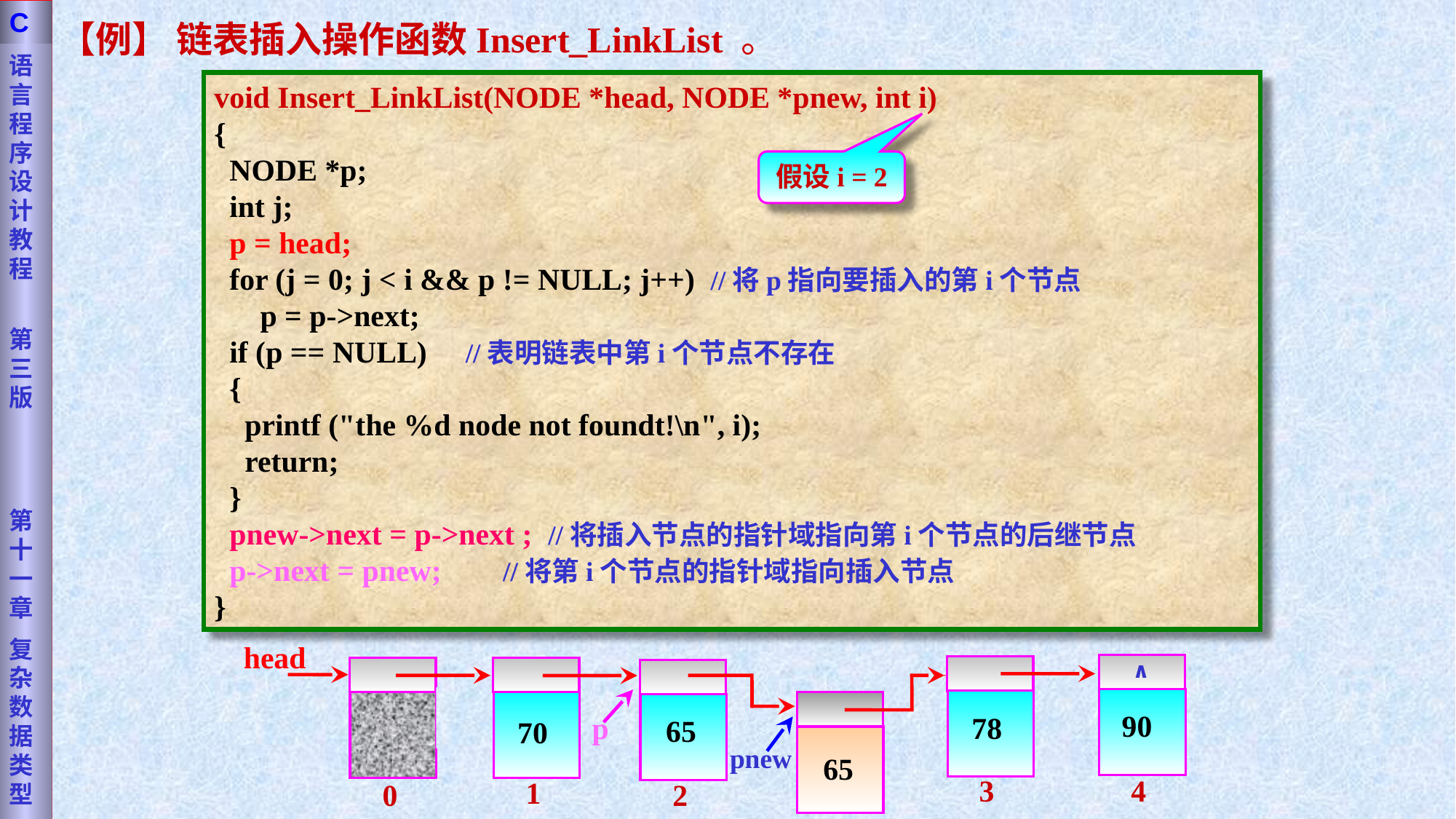

语言程序设计教程
第三版

第十一章
复杂数据类型
C
【例】 链表插入操作函数Insert_LinkList 。
void Insert_LinkList(NODE *head, NODE *pnew, int i)
{
  NODE *p;
  int j;
  p = head;
  for (j = 0; j < i && p != NULL; j++)  //将p指向要插入的第i个节点
      p = p->next;
  if (p == NULL)     //表明链表中第i个节点不存在
  {
    printf ("the %d node not foundt!\n", i);
    return;
  }
  pnew->next = p->next ;  //将插入节点的指针域指向第i个节点的后继节点
  p->next = pnew;        //将第i个节点的指针域指向插入节点
}
假设i = 2
head

∧

90
78
65
70
3
4
1
0
2

p

p

p

65

pnew